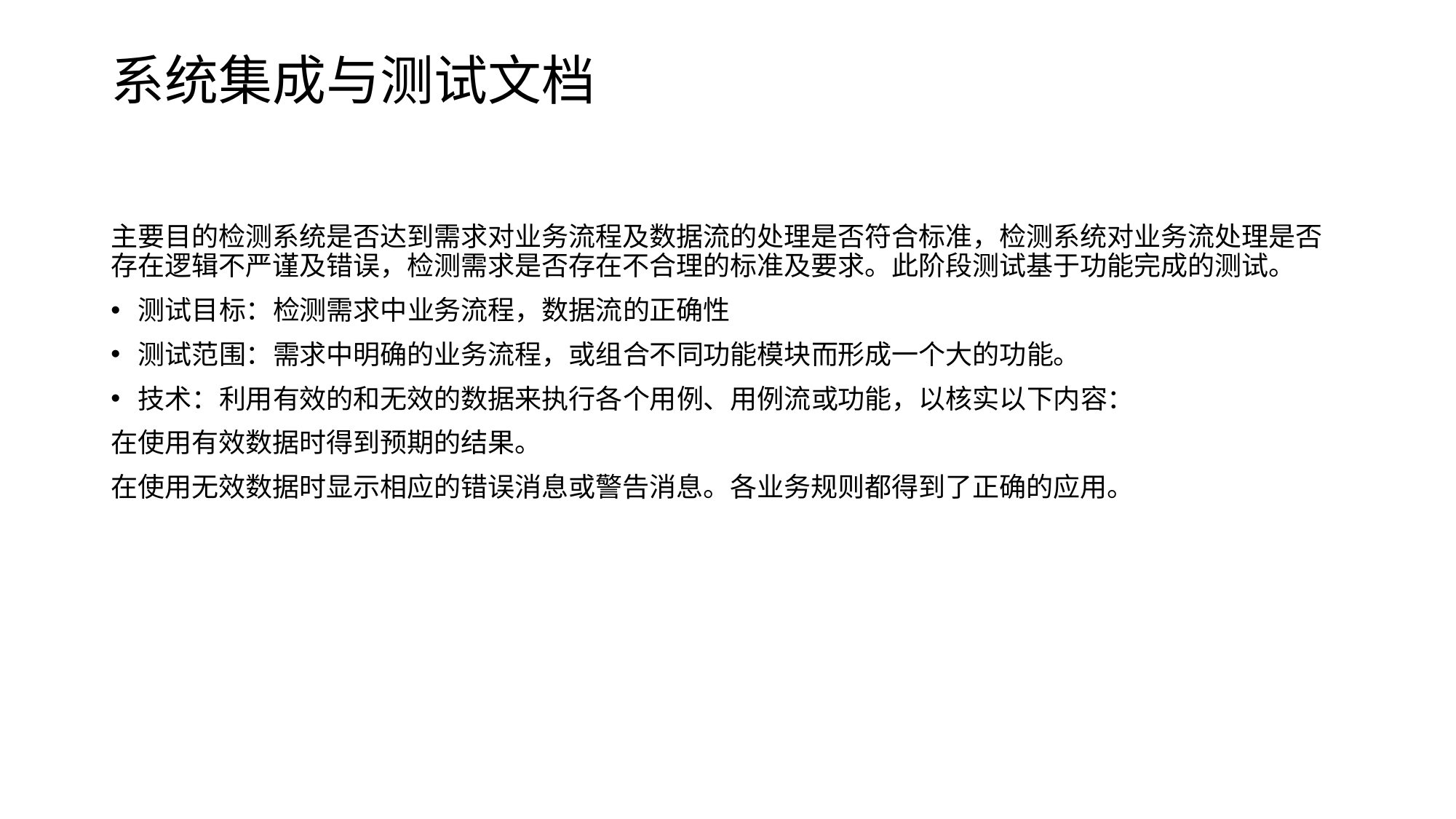

# 系统集成与测试文档
主要目的检测系统是否达到需求对业务流程及数据流的处理是否符合标准，检测系统对业务流处理是否存在逻辑不严谨及错误，检测需求是否存在不合理的标准及要求。此阶段测试基于功能完成的测试。
测试目标：检测需求中业务流程，数据流的正确性
测试范围：需求中明确的业务流程，或组合不同功能模块而形成一个大的功能。
技术：利用有效的和无效的数据来执行各个用例、用例流或功能，以核实以下内容：
在使用有效数据时得到预期的结果。
在使用无效数据时显示相应的错误消息或警告消息。各业务规则都得到了正确的应用。